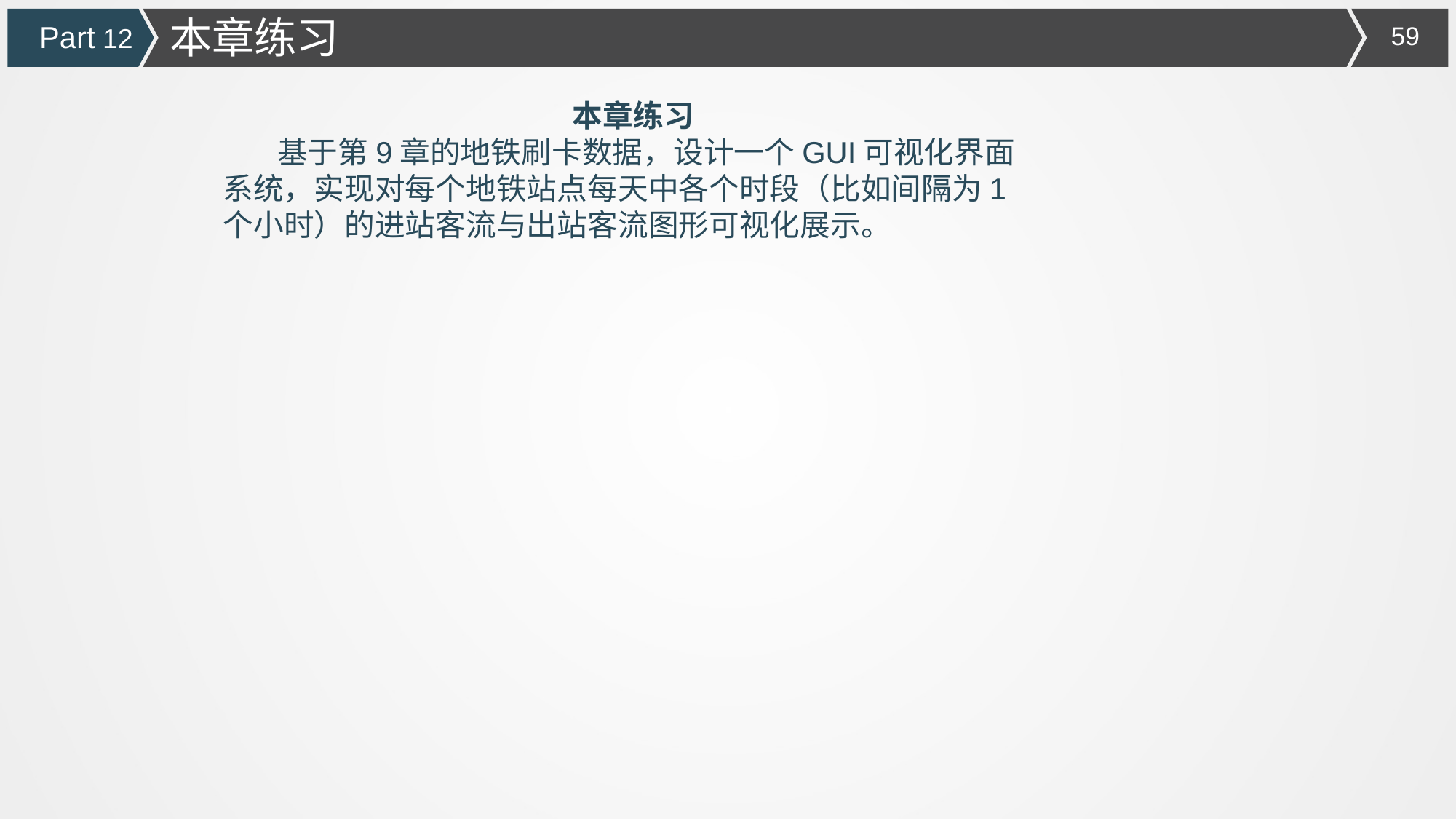

本章练习
Part 12
本章练习
       基于第9章的地铁刷卡数据，设计一个GUI可视化界面系统，实现对每个地铁站点每天中各个时段（比如间隔为1个小时）的进站客流与出站客流图形可视化展示。